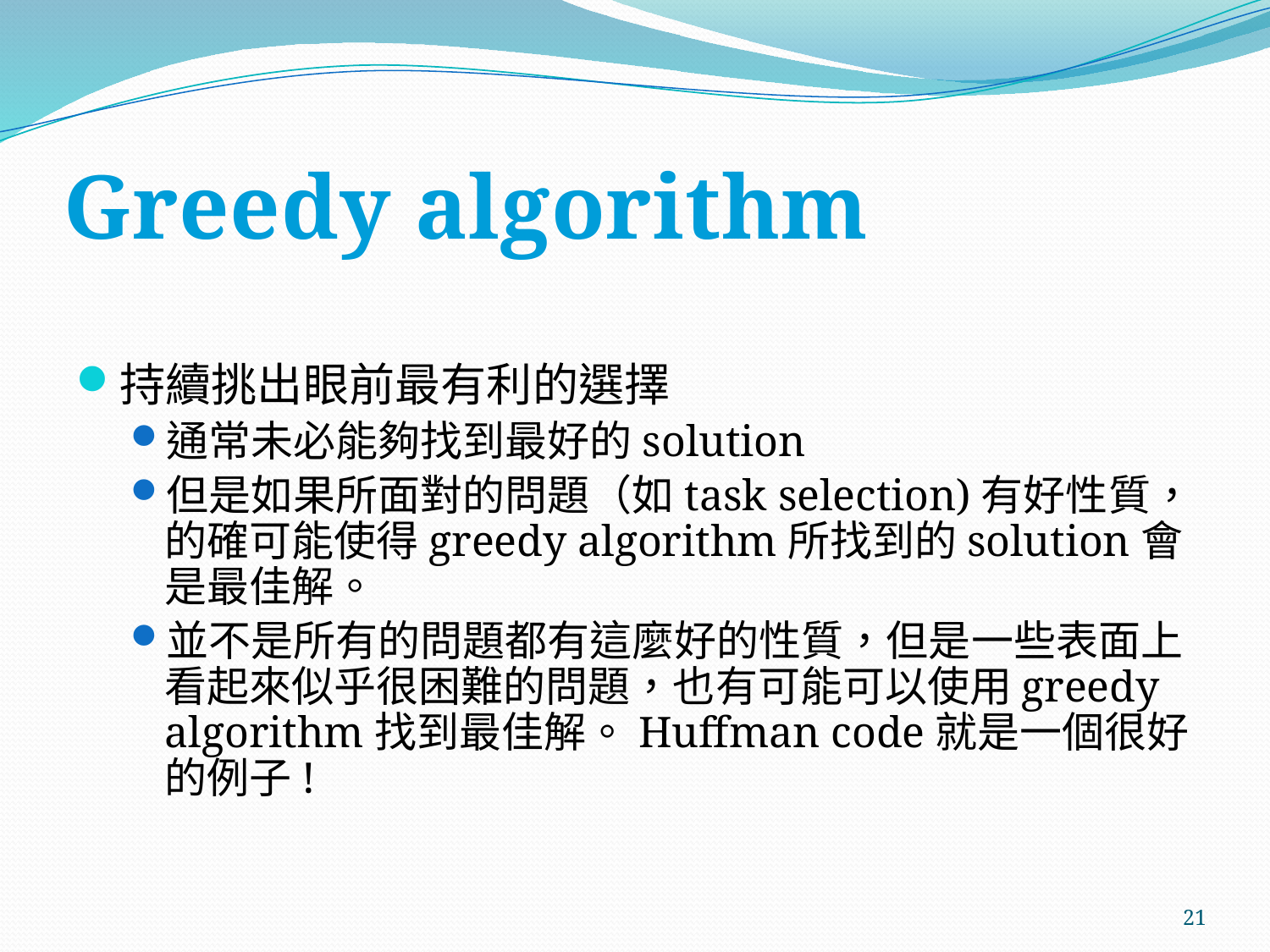

# Greedy algorithm
持續挑出眼前最有利的選擇
通常未必能夠找到最好的solution
但是如果所面對的問題（如task selection)有好性質，的確可能使得greedy algorithm所找到的solution會是最佳解。
並不是所有的問題都有這麼好的性質，但是一些表面上看起來似乎很困難的問題，也有可能可以使用greedy algorithm找到最佳解。Huffman code就是一個很好的例子!
21